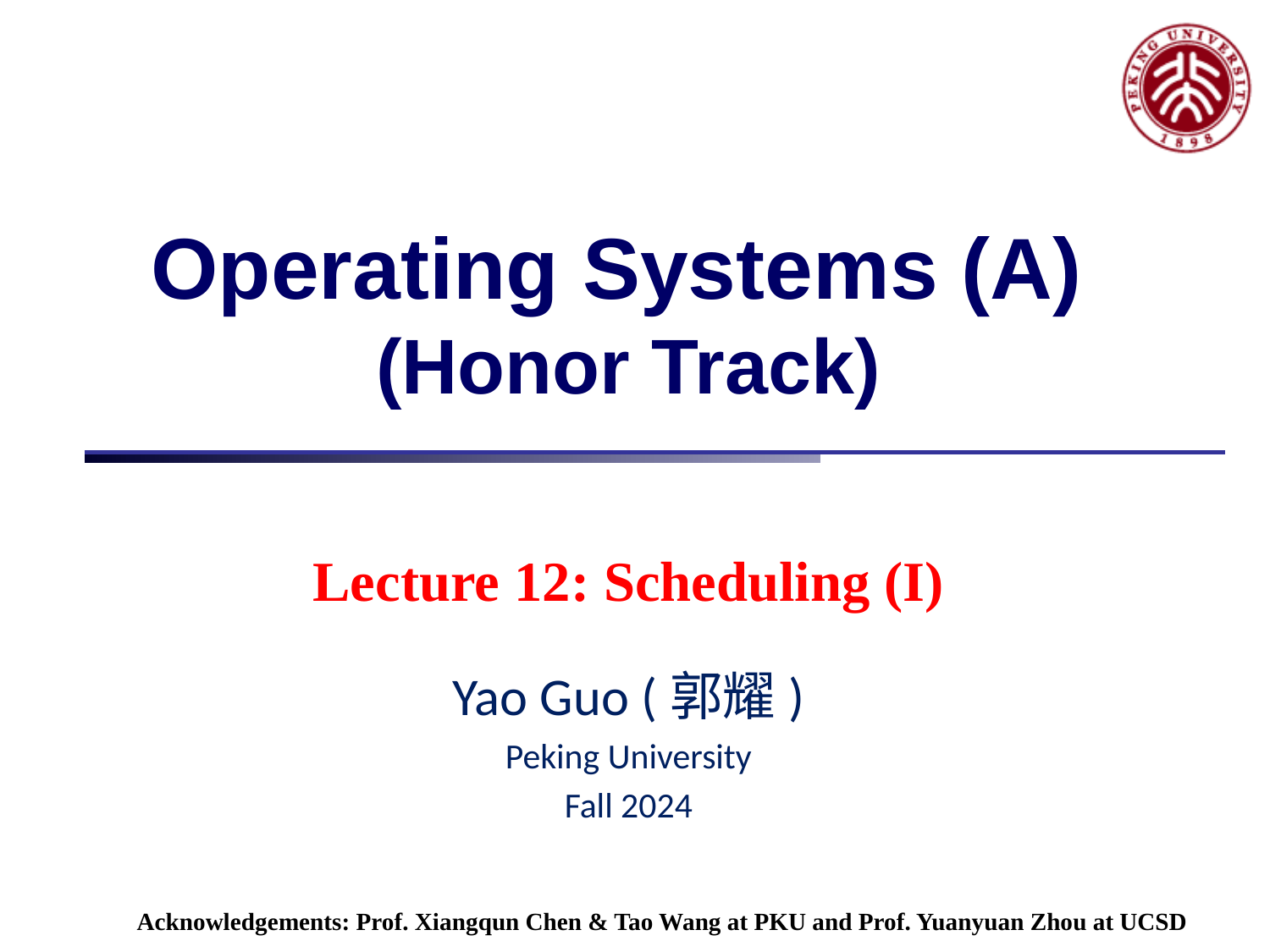

# Operating Systems (A) (Honor Track) Lecture 12: Scheduling (I)
Yao Guo (郭耀)
Peking University
Fall 2024
Acknowledgements: Prof. Xiangqun Chen & Tao Wang at PKU and Prof. Yuanyuan Zhou at UCSD